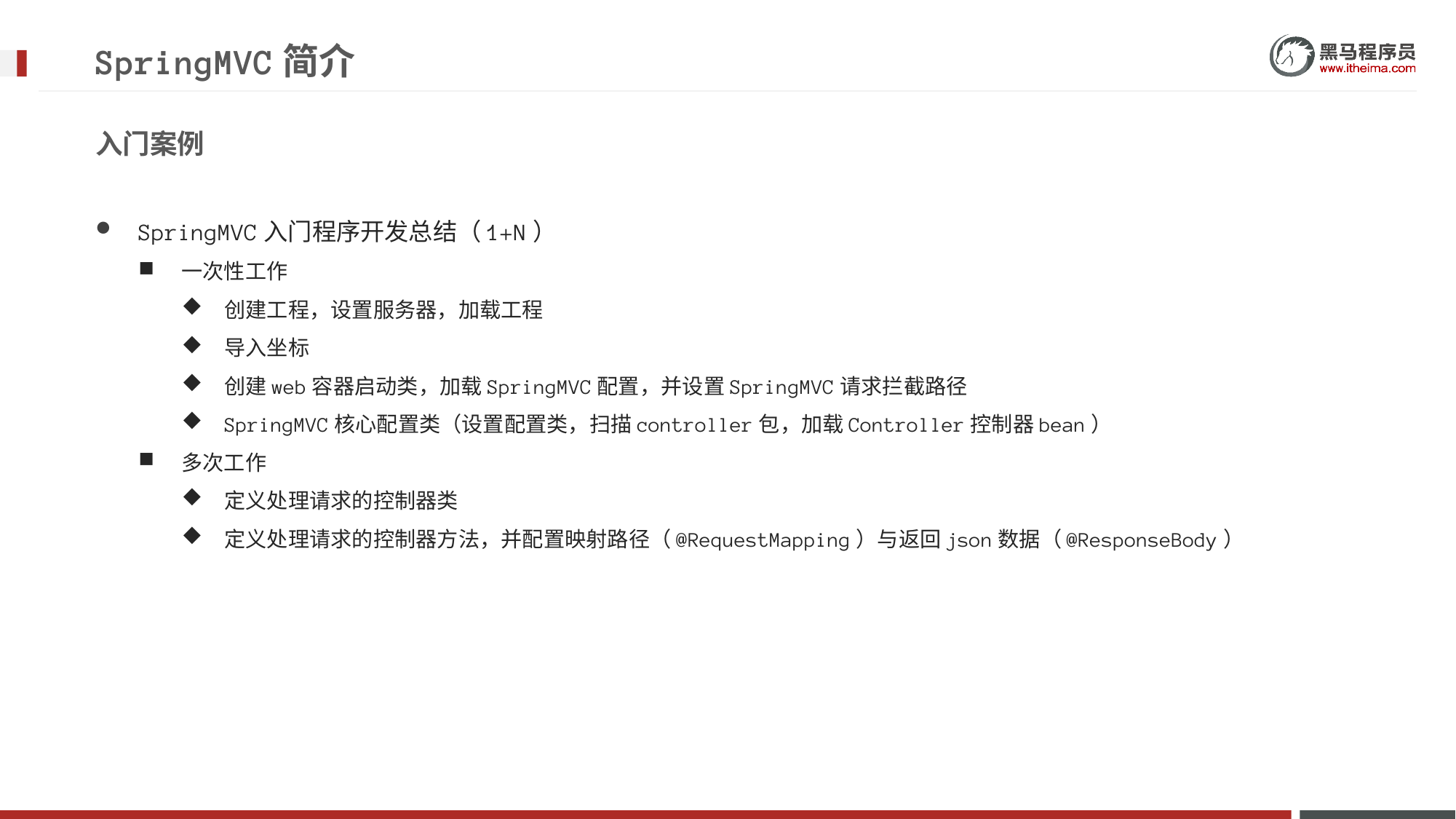

# SpringMVC简介
入门案例
SpringMVC入门程序开发总结（1+N）
一次性工作
创建工程，设置服务器，加载工程
导入坐标
创建web容器启动类，加载SpringMVC配置，并设置SpringMVC请求拦截路径
SpringMVC核心配置类（设置配置类，扫描controller包，加载Controller控制器bean）
多次工作
定义处理请求的控制器类
定义处理请求的控制器方法，并配置映射路径（@RequestMapping）与返回json数据（@ResponseBody）